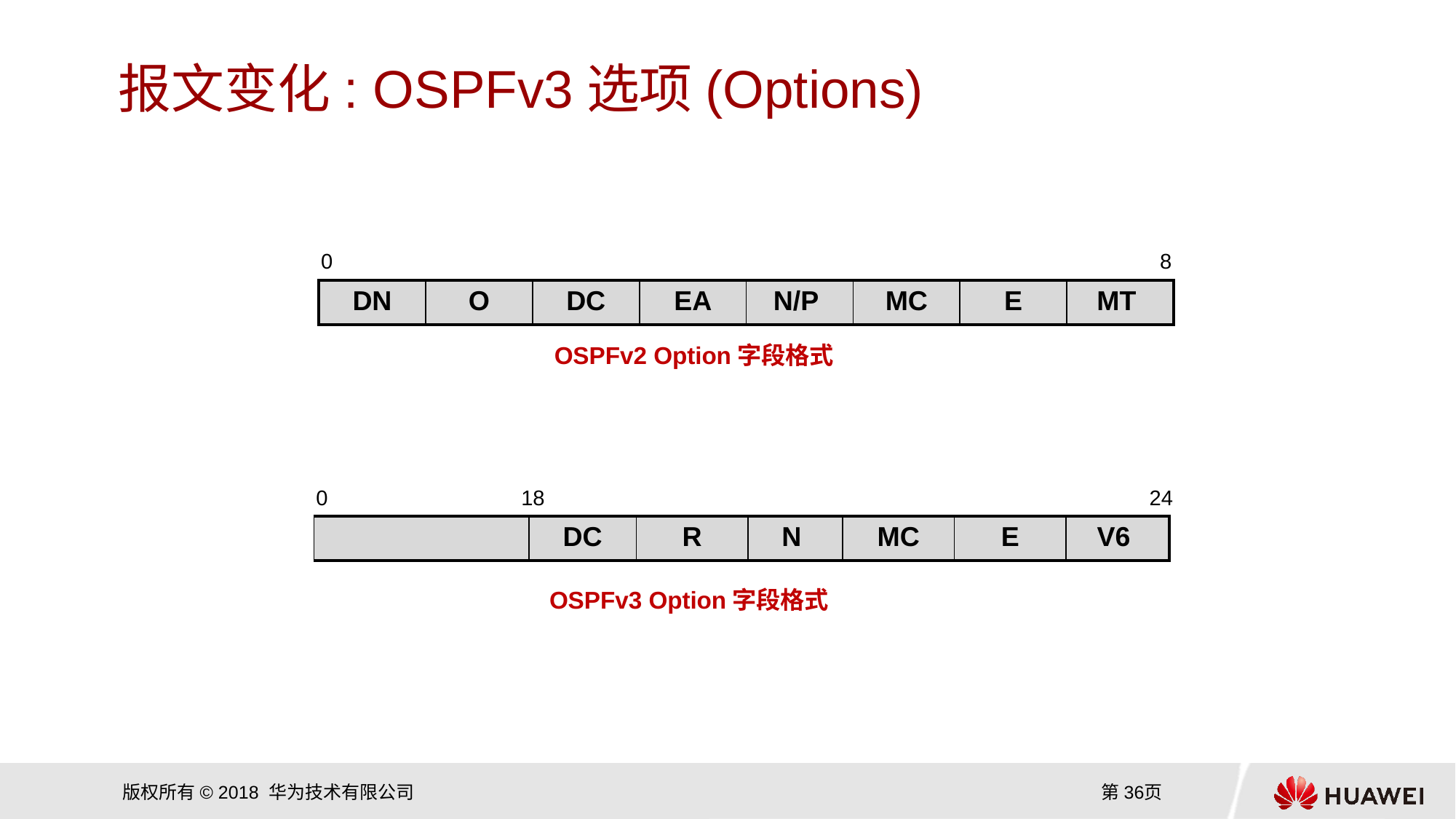

# 报文变化: OSPFv3选项(Options)
0
8
| DN | O | DC | EA | N/P | MC | E | MT |
| --- | --- | --- | --- | --- | --- | --- | --- |
OSPFv2 Option字段格式
0
18
24
|  | DC | R | N | MC | E | V6 |
| --- | --- | --- | --- | --- | --- | --- |
OSPFv3 Option字段格式